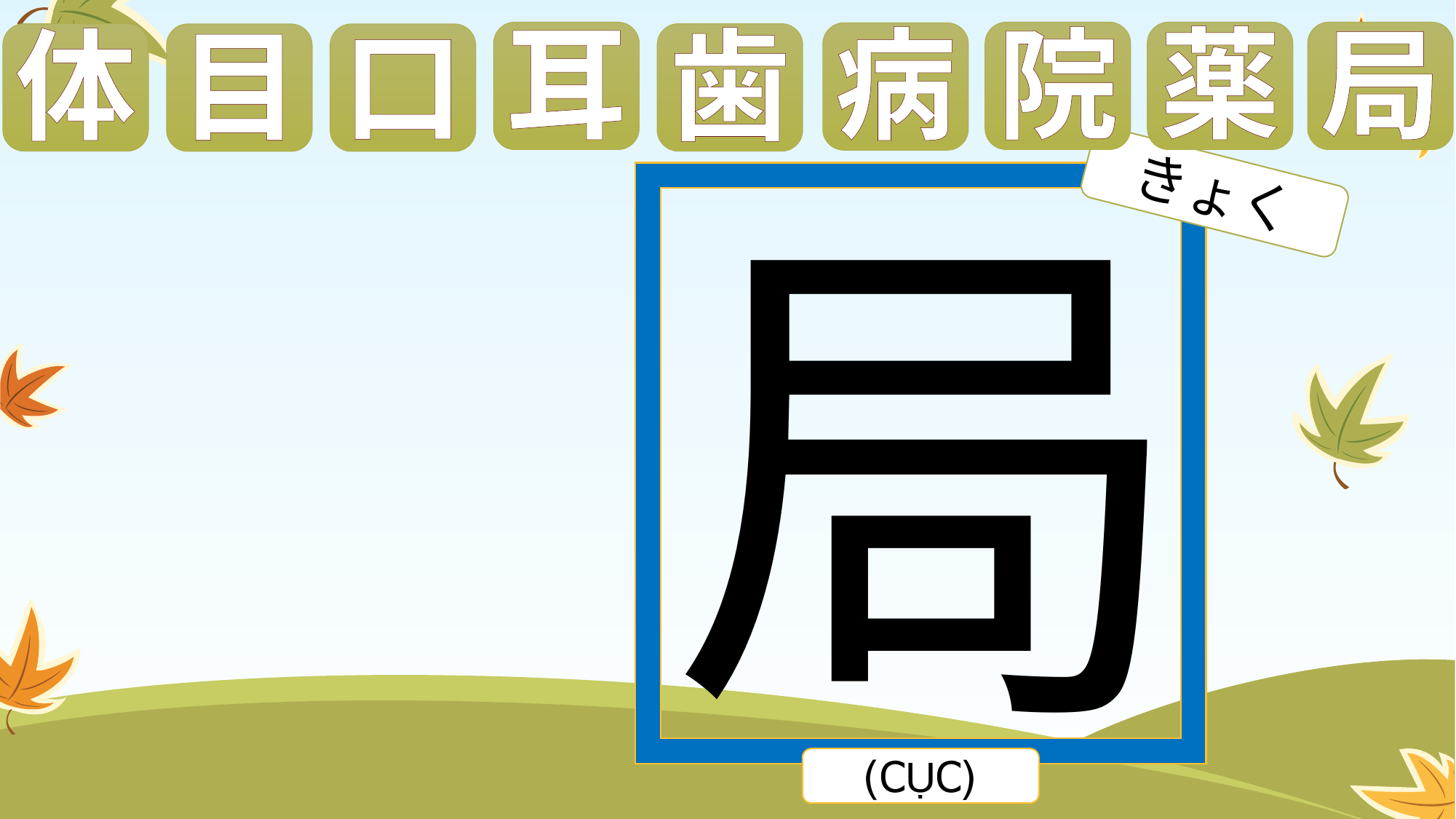

耳
院
薬
局
病
体
歯
目
口
きょく
局
(CỤC)